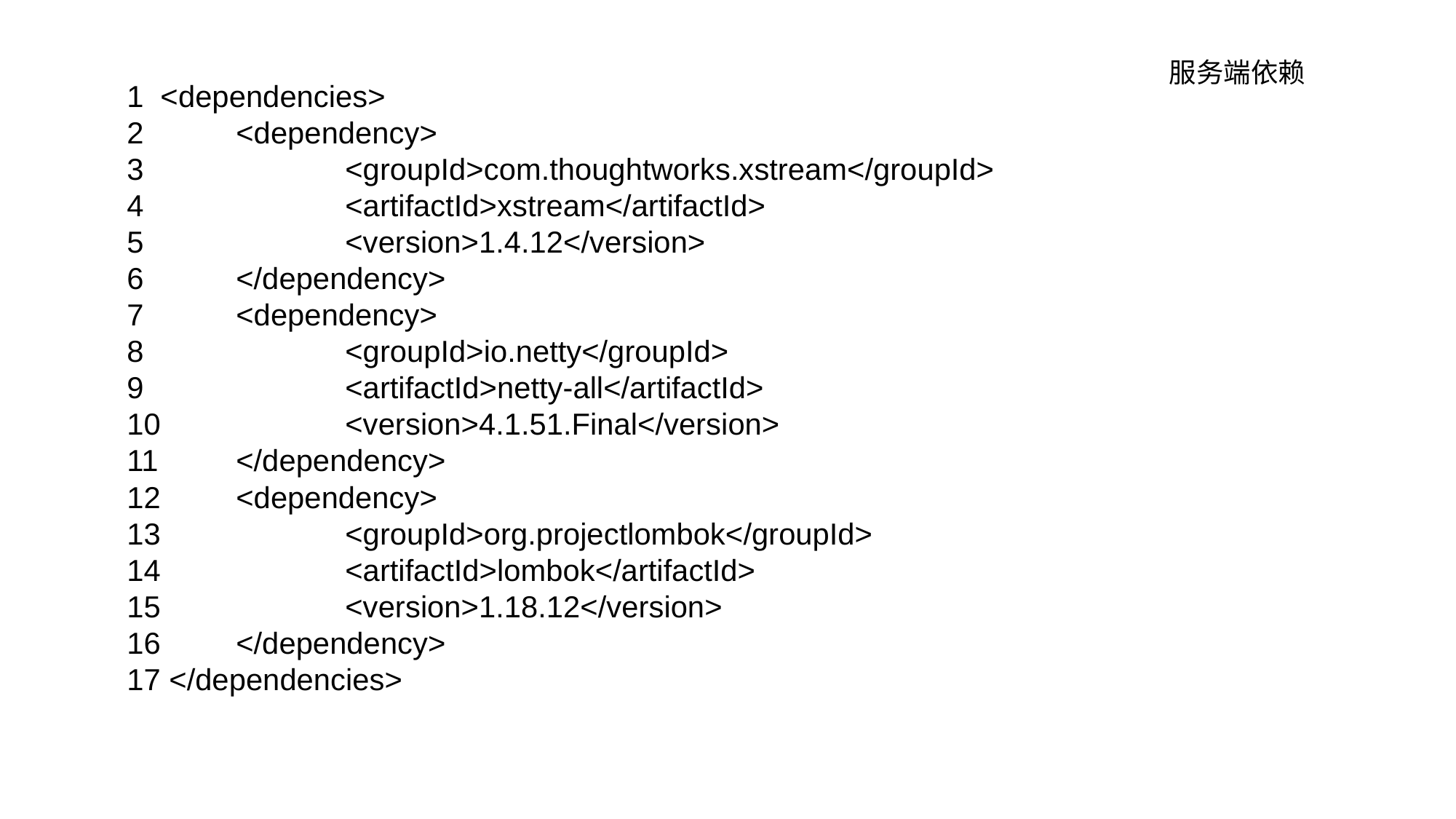

服务端依赖
1  <dependencies>
2  	<dependency>
3  		<groupId>com.thoughtworks.xstream</groupId>
4  		<artifactId>xstream</artifactId>
5  		<version>1.4.12</version>
6  	</dependency>
7  	<dependency>
8  		<groupId>io.netty</groupId>
9  		<artifactId>netty-all</artifactId>
10 		<version>4.1.51.Final</version>
11 	</dependency>
12 	<dependency>
13 		<groupId>org.projectlombok</groupId>
14 		<artifactId>lombok</artifactId>
15 		<version>1.18.12</version>
16 	</dependency>
17 </dependencies>